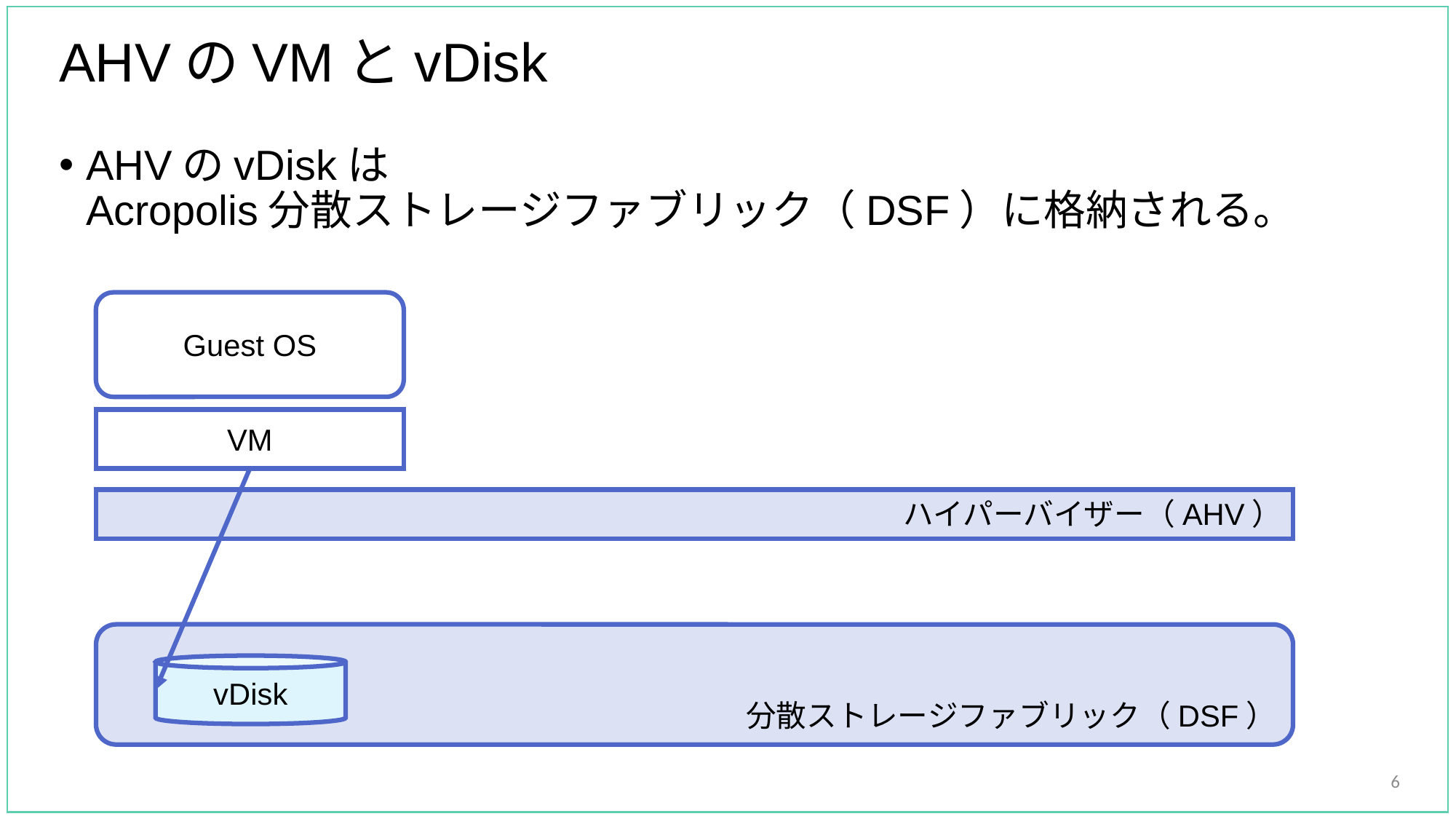

# AHVのVMとvDisk
AHVのvDiskは
Acropolis分散ストレージファブリック（DSF）に格納される。
Guest OS
VM
ハイパーバイザー（AHV）
分散ストレージファブリック（DSF）
vDisk
6